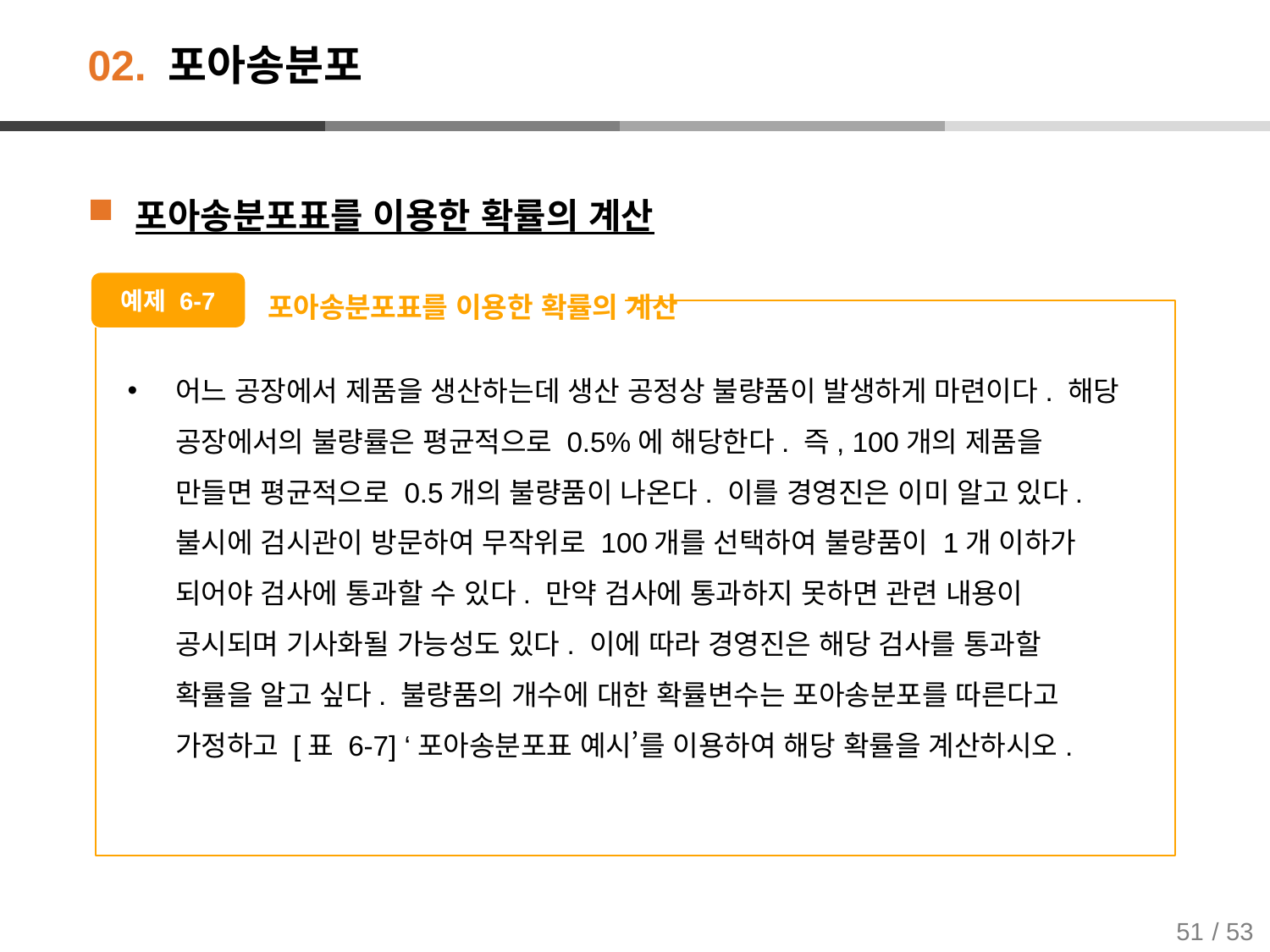

# 02. 포아송분포
포아송분포표를 이용한 확률의 계산
포아송분포표를 이용한 확률의 계산

예제 6-7

어느 공장에서 제품을 생산하는데 생산 공정상 불량품이 발생하게 마련이다. 해당 공장에서의 불량률은 평균적으로 0.5%에 해당한다. 즉, 100개의 제품을 만들면 평균적으로 0.5개의 불량품이 나온다. 이를 경영진은 이미 알고 있다. 불시에 검시관이 방문하여 무작위로 100개를 선택하여 불량품이 1개 이하가 되어야 검사에 통과할 수 있다. 만약 검사에 통과하지 못하면 관련 내용이 공시되며 기사화될 가능성도 있다. 이에 따라 경영진은 해당 검사를 통과할 확률을 알고 싶다. 불량품의 개수에 대한 확률변수는 포아송분포를 따른다고 가정하고 [표 6-7] ‘포아송분포표 예시’를 이용하여 해당 확률을 계산하시오.